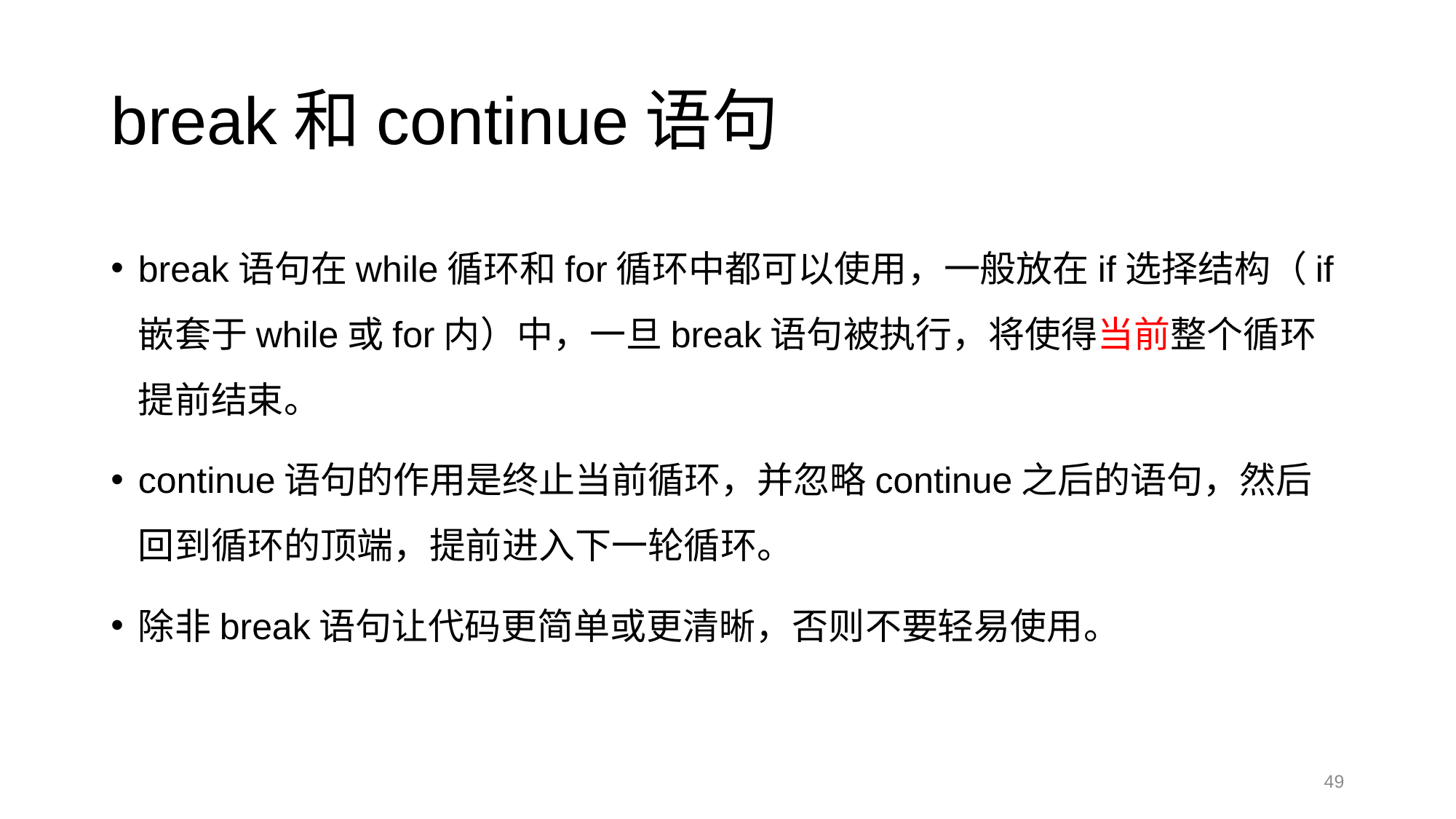

# break和continue语句
break语句在while循环和for循环中都可以使用，一般放在if选择结构（if嵌套于while或for内）中，一旦break语句被执行，将使得当前整个循环提前结束。
continue语句的作用是终止当前循环，并忽略continue之后的语句，然后回到循环的顶端，提前进入下一轮循环。
除非break语句让代码更简单或更清晰，否则不要轻易使用。
49